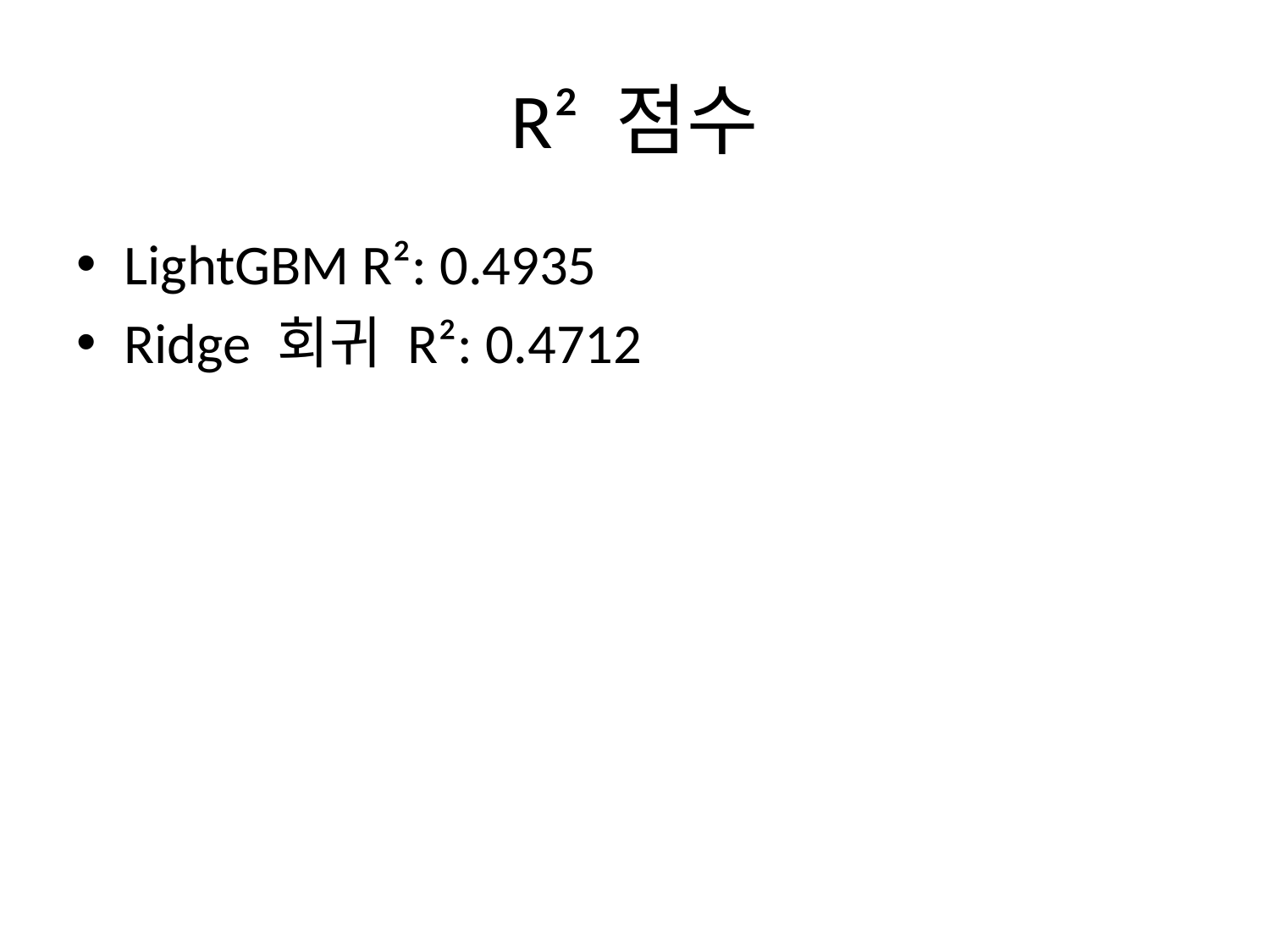

# R² 점수
LightGBM R²: 0.4935
Ridge 회귀 R²: 0.4712